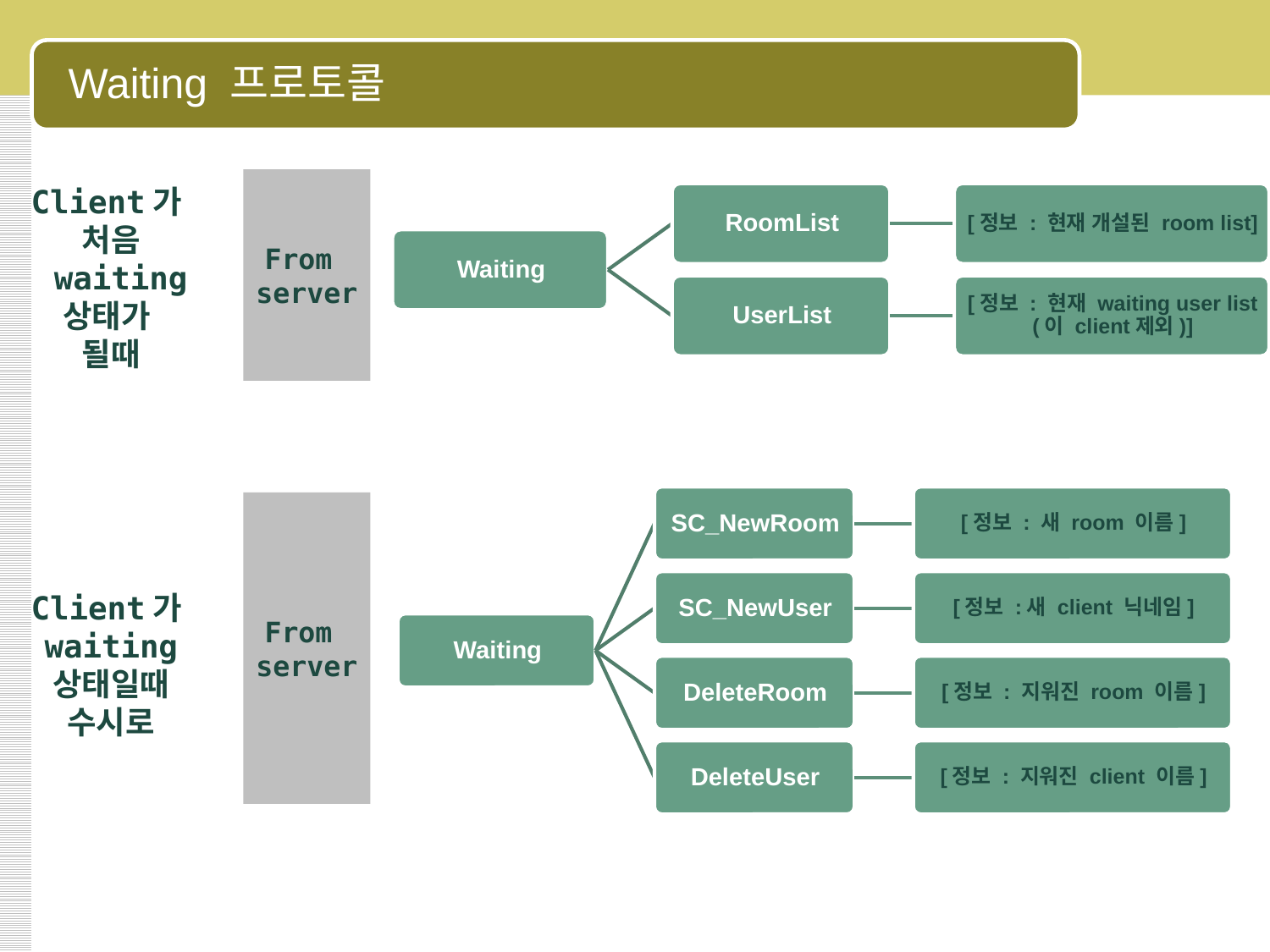

# Waiting 프로토콜
From
server
Waiting

RoomList

[정보 : 현재 개설된 room list]

UserList

[정보 : 현재 waiting user list (이 client제외)]
Client가
처음
 waiting
상태가
될때
Waiting

SC_NewRoom

[정보 : 새 room 이름]

SC_NewUser

[정보 :새 client 닉네임]

DeleteRoom

[정보 : 지워진 room 이름]

DeleteUser

[정보 : 지워진 client 이름]
From
server
Client가
waiting
상태일때
수시로